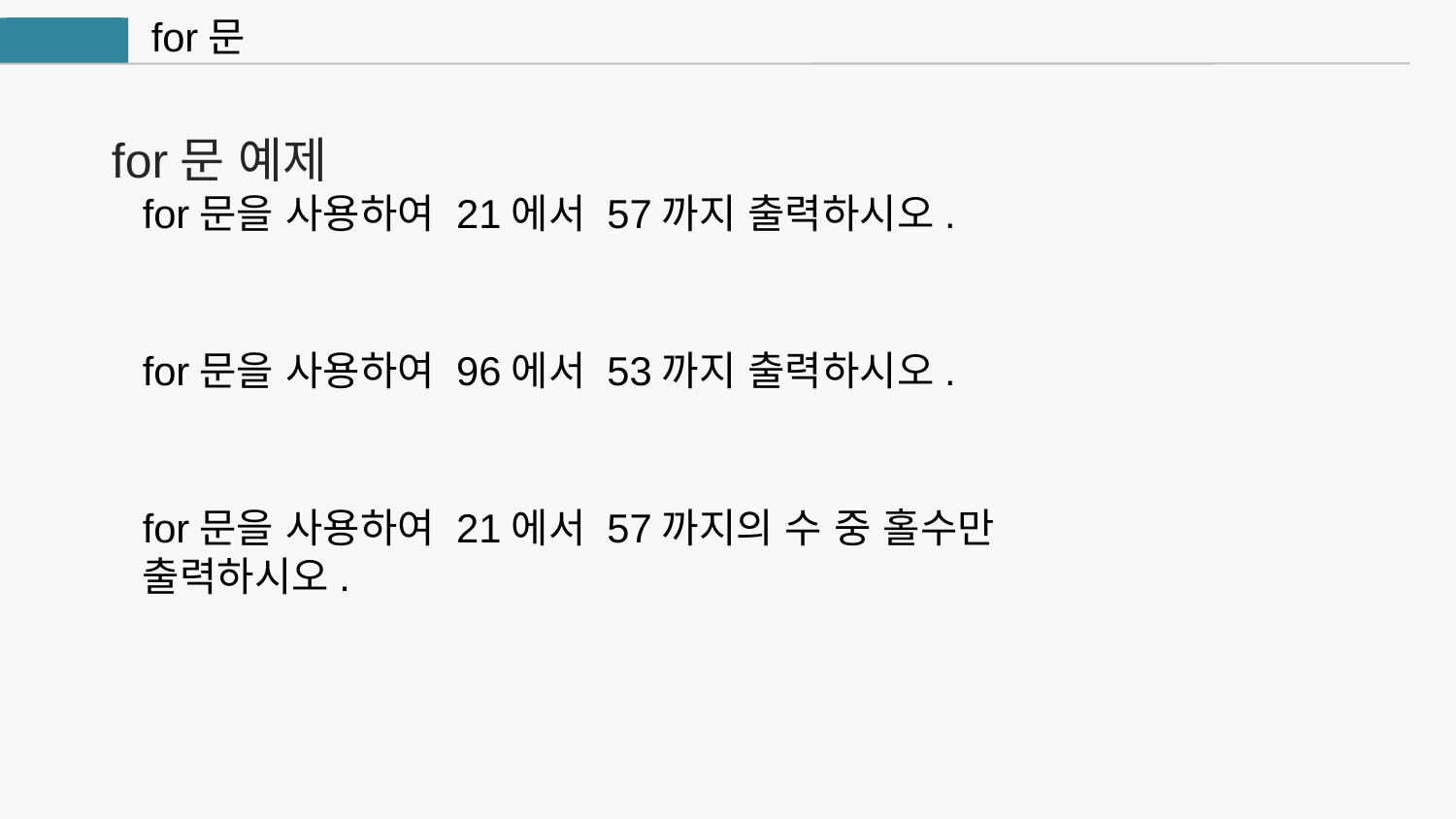

for문

자바
for문 예제
for문을 사용하여 21에서 57까지 출력하시오.
for문을 사용하여 96에서 53까지 출력하시오.
for문을 사용하여 21에서 57까지의 수 중 홀수만 출력하시오.